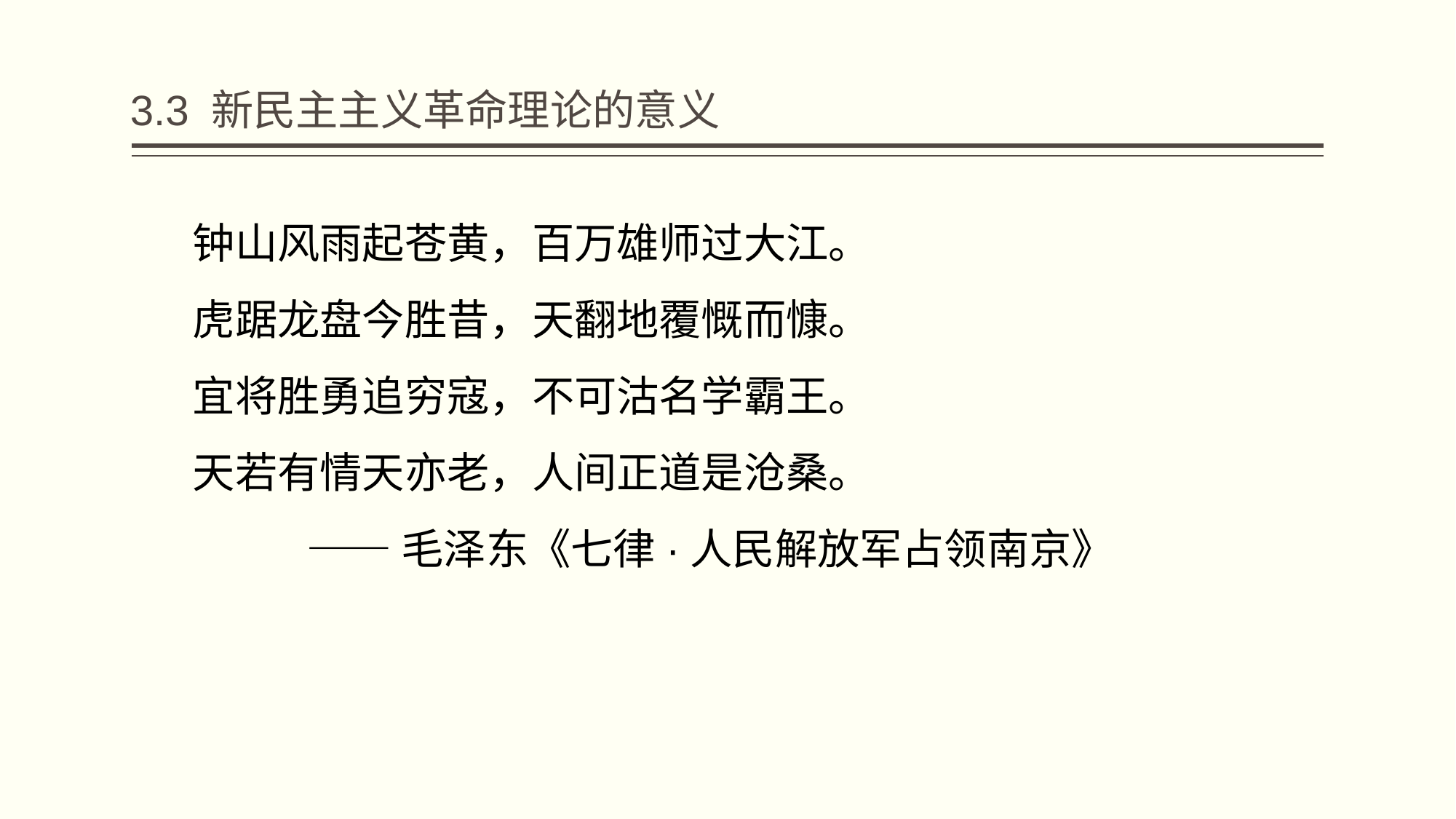

# 3.3 新民主主义革命理论的意义
钟山风雨起苍黄，百万雄师过大江。
虎踞龙盘今胜昔，天翻地覆慨而慷。
宜将胜勇追穷寇，不可沽名学霸王。
天若有情天亦老，人间正道是沧桑。
            ——毛泽东《七律·人民解放军占领南京》